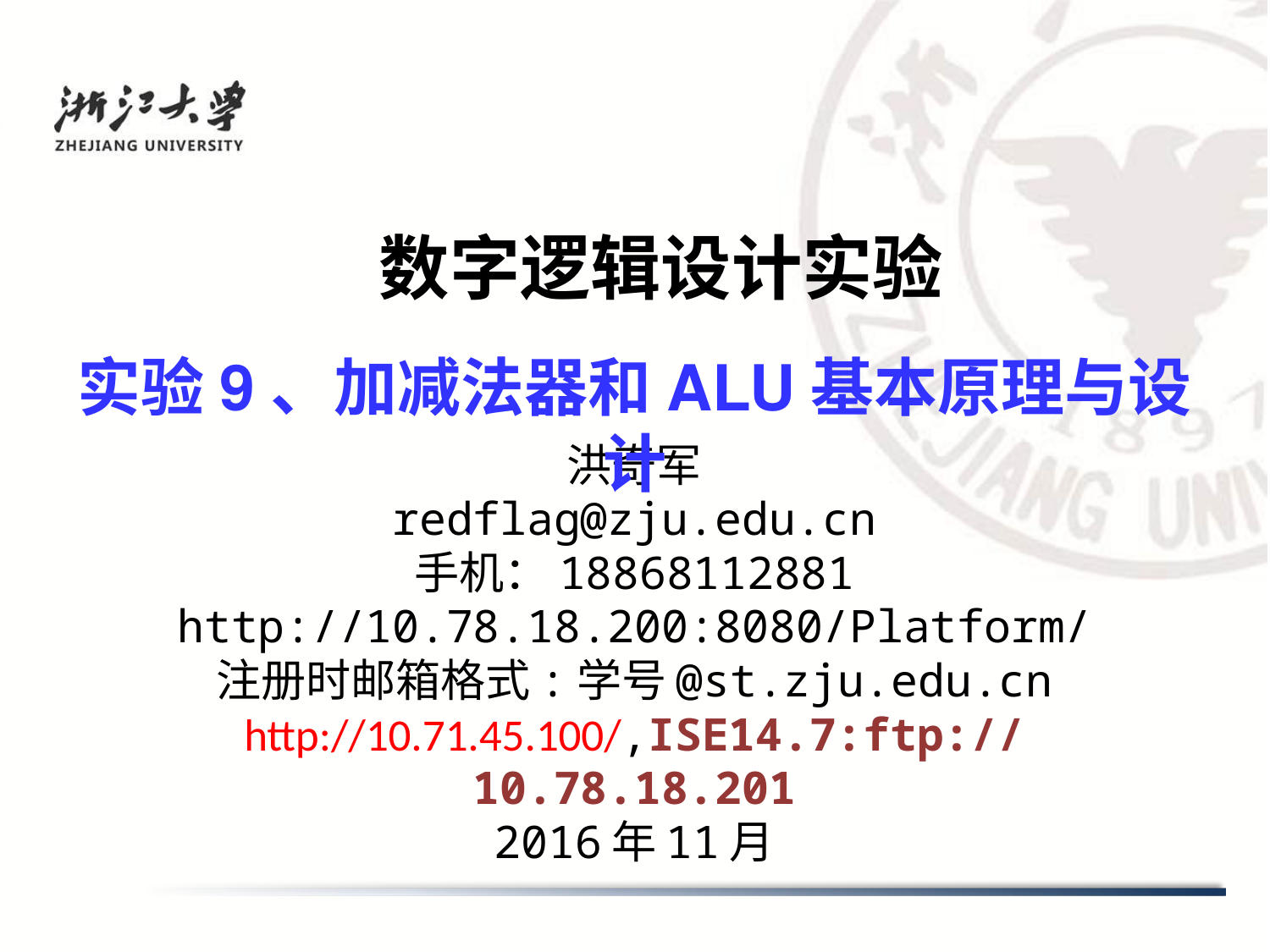

# 数字逻辑设计实验
实验9、加减法器和ALU基本原理与设计
洪奇军
redflag@zju.edu.cn
手机：18868112881
http://10.78.18.200:8080/Platform/
注册时邮箱格式:学号@st.zju.edu.cn
http://10.71.45.100/,ISE14.7:ftp://10.78.18.201
2016年11月